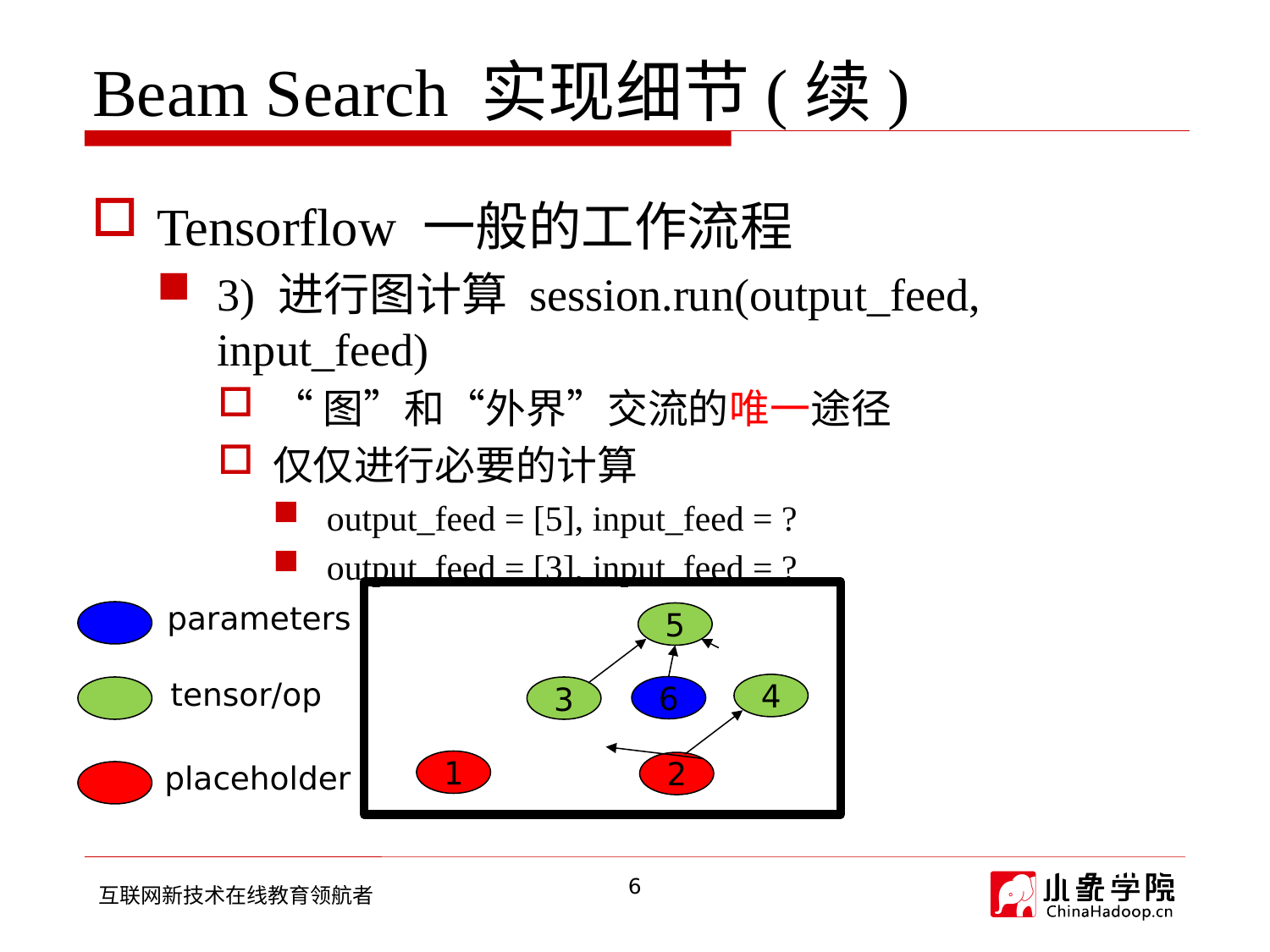

# Beam Search 实现细节(续)
Tensorflow 一般的工作流程
3) 进行图计算 session.run(output_feed, input_feed)
“图”和“外界”交流的唯一途径
仅仅进行必要的计算
output_feed = [5], input_feed = ?
output_feed = [3], input_feed = ?

parameters

5
tensor/op
4
6

3
1
placeholder
2

6